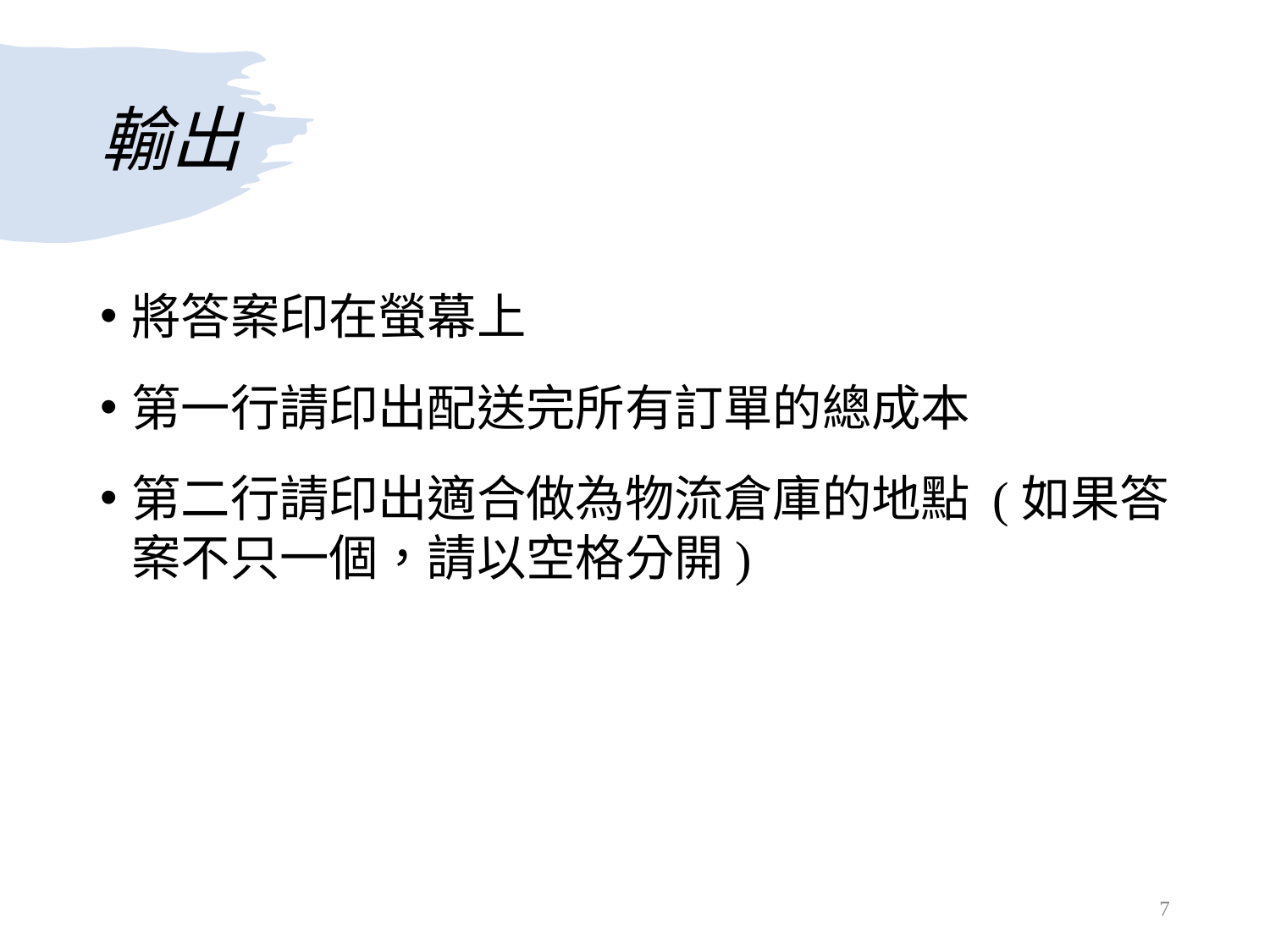

# 輸出
將答案印在螢幕上
第一行請印出配送完所有訂單的總成本
第二行請印出適合做為物流倉庫的地點 (如果答案不只一個，請以空格分開)
7